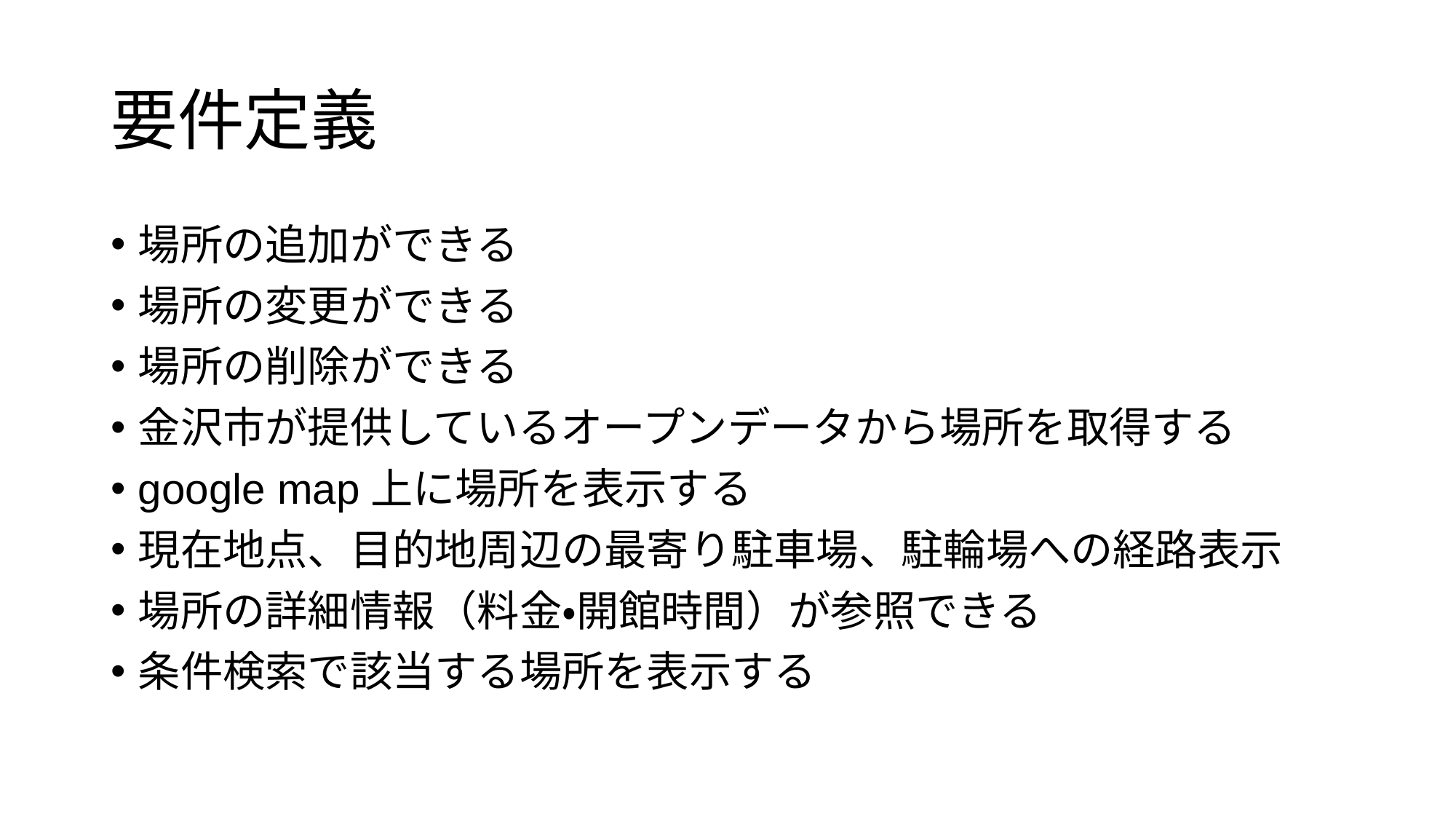

# 要件定義
場所の追加ができる
場所の変更ができる
場所の削除ができる
金沢市が提供しているオープンデータから場所を取得する
google map上に場所を表示する
現在地点、目的地周辺の最寄り駐車場、駐輪場への経路表示
場所の詳細情報（料金・開館時間）が参照できる
条件検索で該当する場所を表示する